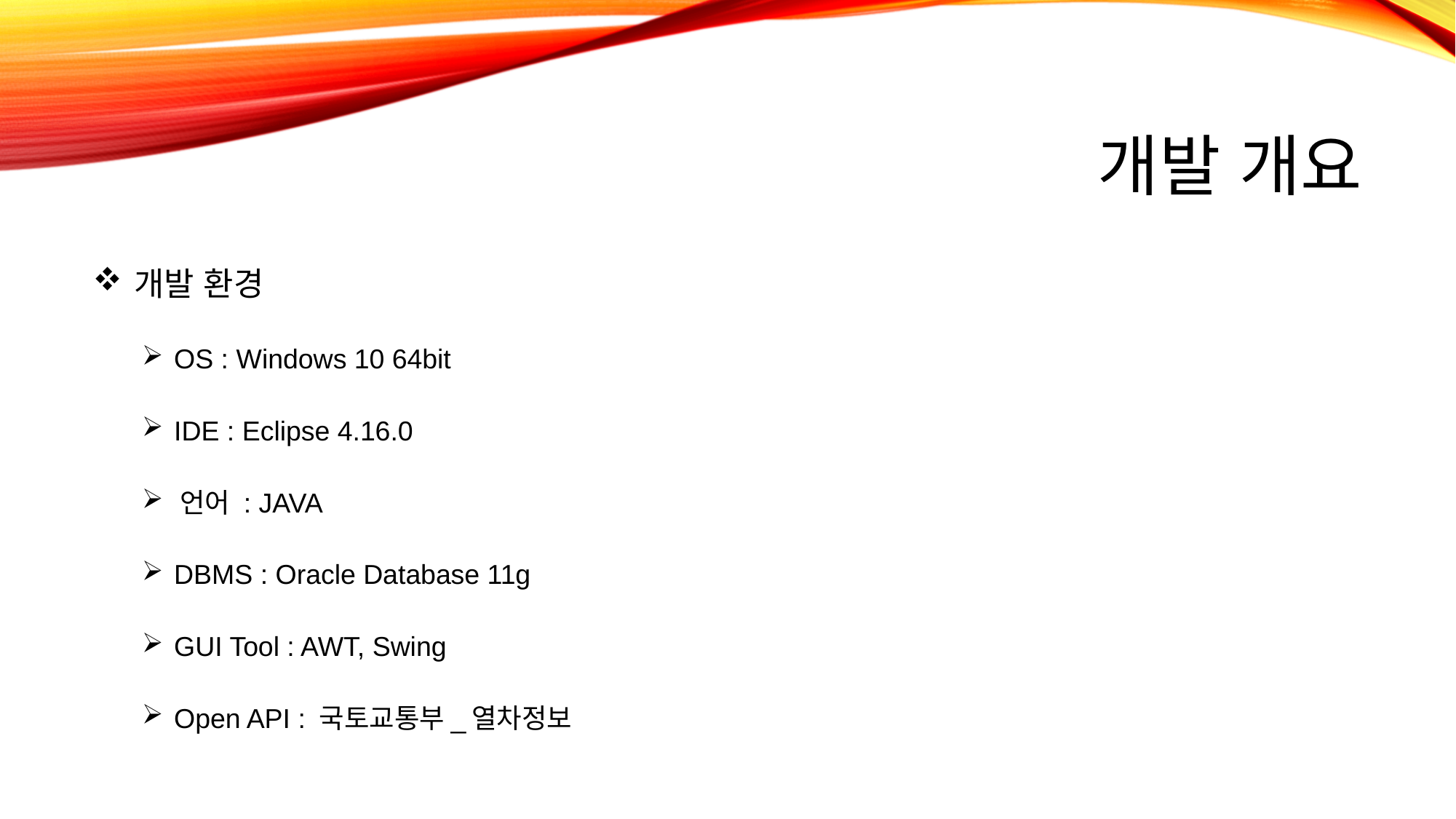

# 개발 개요
 개발 환경

 OS : Windows 10 64bit

 IDE : Eclipse 4.16.0

 언어 : JAVA

 DBMS : Oracle Database 11g

 GUI Tool : AWT, Swing

 Open API : 국토교통부_열차정보